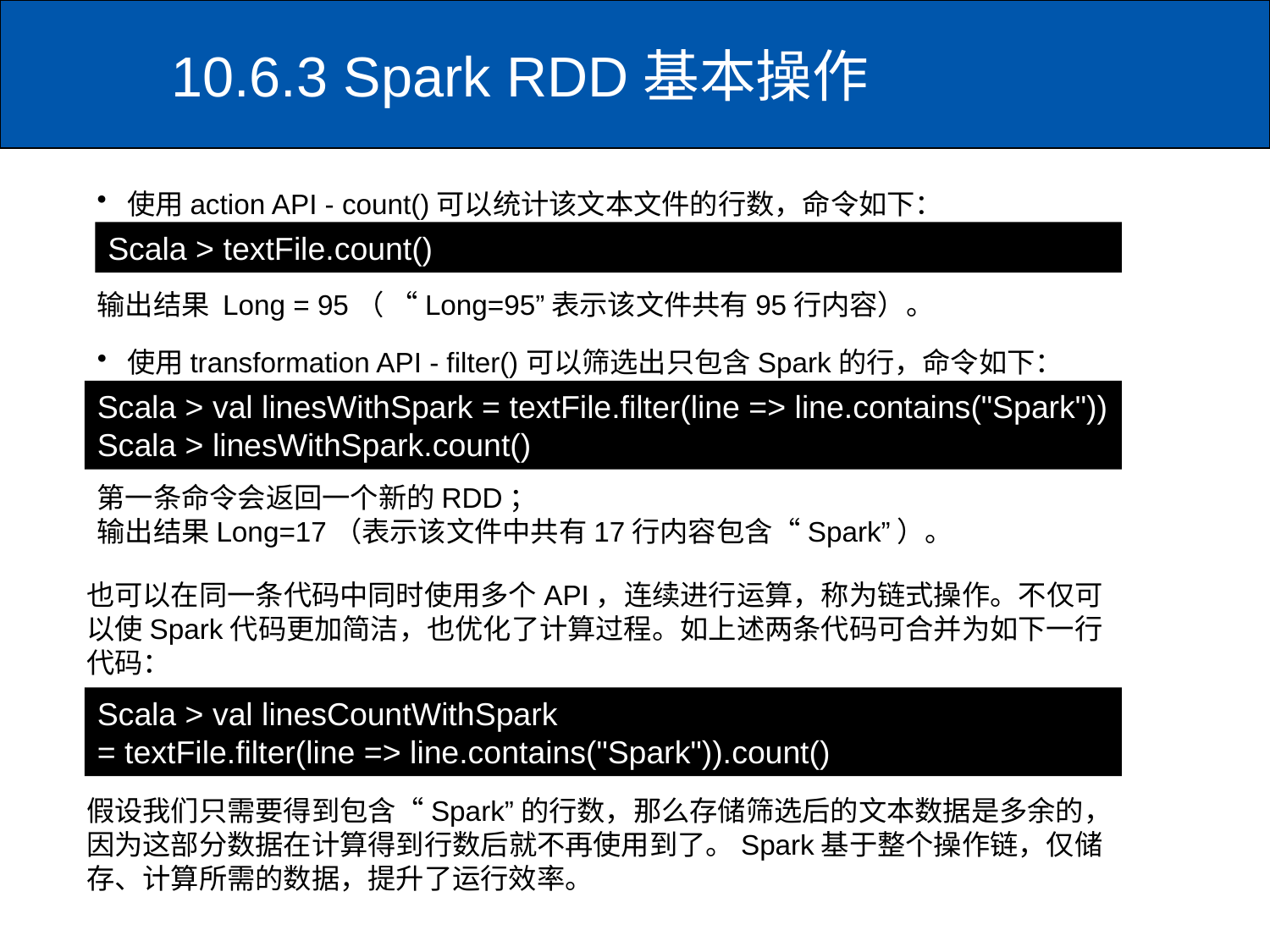

# 10.6.3 Spark RDD基本操作
使用action API - count()可以统计该文本文件的行数，命令如下：

输出结果 Long = 95（ “Long=95”表示该文件共有95行内容）。
Scala > textFile.count()
使用transformation API - filter()可以筛选出只包含Spark的行，命令如下：

第一条命令会返回一个新的RDD；
输出结果Long=17（表示该文件中共有17行内容包含“Spark”）。

Scala > val linesWithSpark = textFile.filter(line => line.contains("Spark"))
Scala > linesWithSpark.count()
也可以在同一条代码中同时使用多个API，连续进行运算，称为链式操作。不仅可以使Spark代码更加简洁，也优化了计算过程。如上述两条代码可合并为如下一行代码：

假设我们只需要得到包含“Spark”的行数，那么存储筛选后的文本数据是多余的，因为这部分数据在计算得到行数后就不再使用到了。Spark基于整个操作链，仅储存、计算所需的数据，提升了运行效率。

Scala > val linesCountWithSpark
= textFile.filter(line => line.contains("Spark")).count()